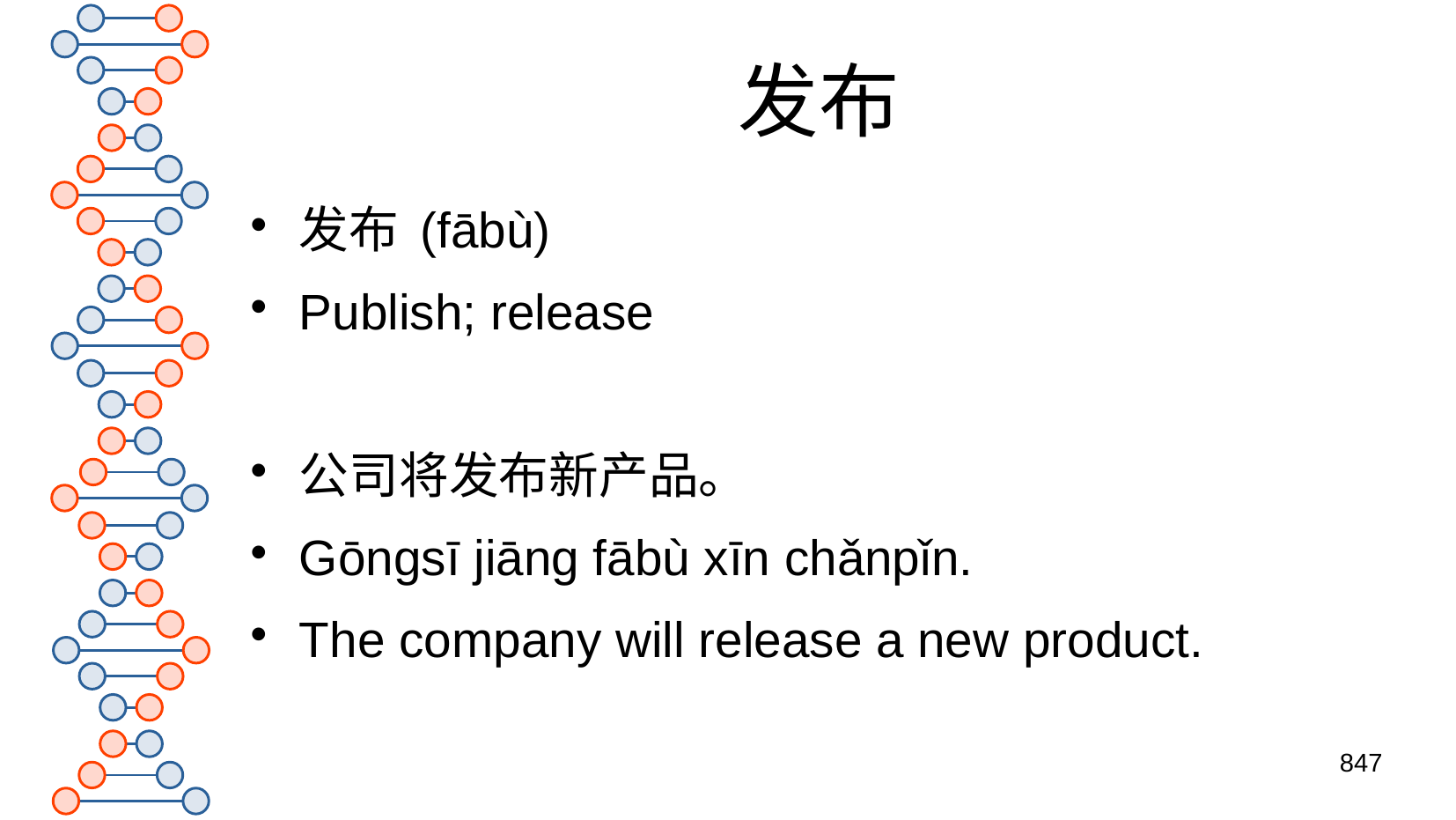

# 发布
发布 (fābù)
Publish; release

公司将发布新产品。
Gōngsī jiāng fābù xīn chǎnpǐn.
The company will release a new product.

847